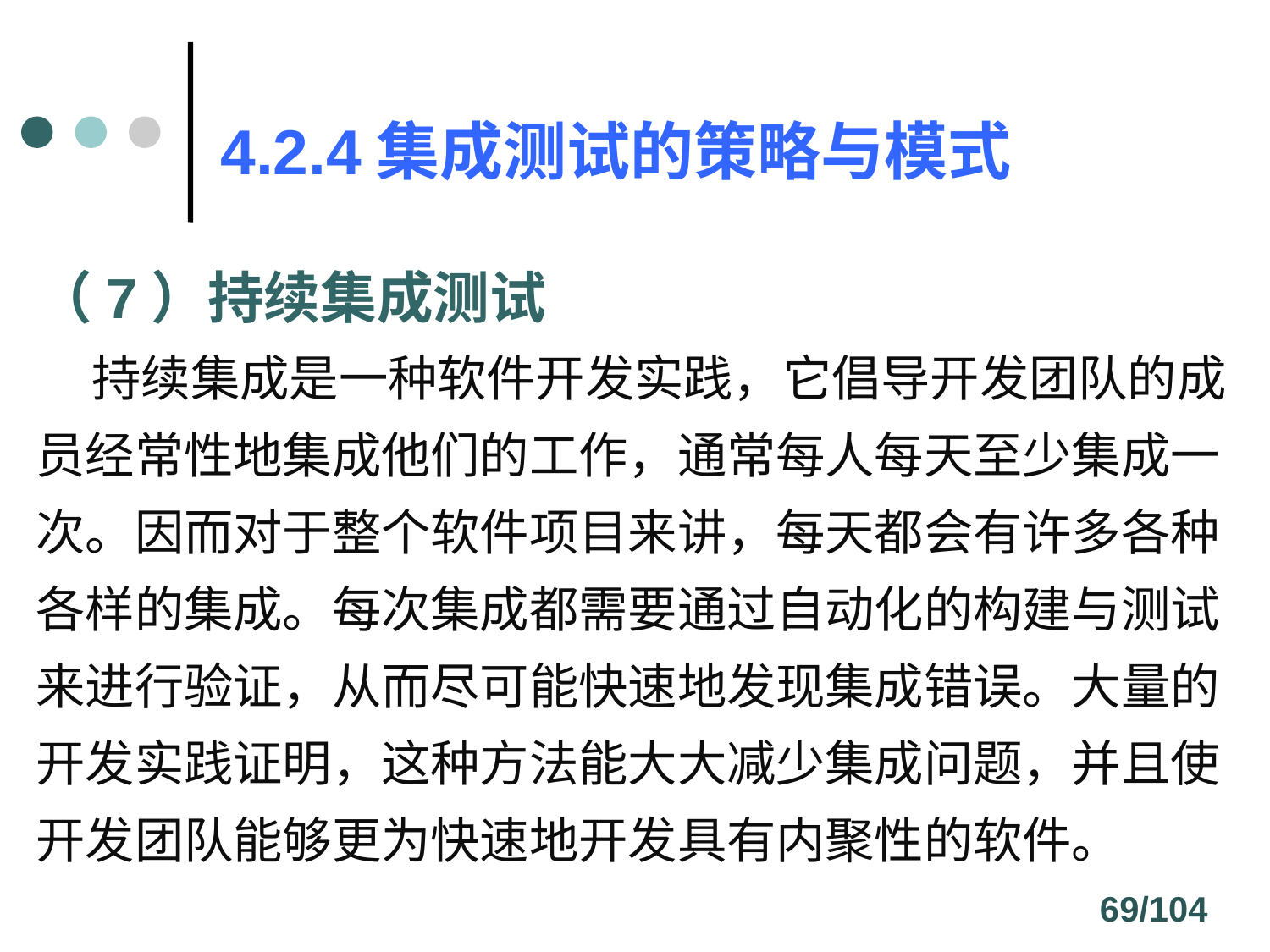

# 4.2.4集成测试的策略与模式
（7）持续集成测试
    持续集成是一种软件开发实践，它倡导开发团队的成员经常性地集成他们的工作，通常每人每天至少集成一次。因而对于整个软件项目来讲，每天都会有许多各种各样的集成。每次集成都需要通过自动化的构建与测试来进行验证，从而尽可能快速地发现集成错误。大量的开发实践证明，这种方法能大大减少集成问题，并且使开发团队能够更为快速地开发具有内聚性的软件。
69/104